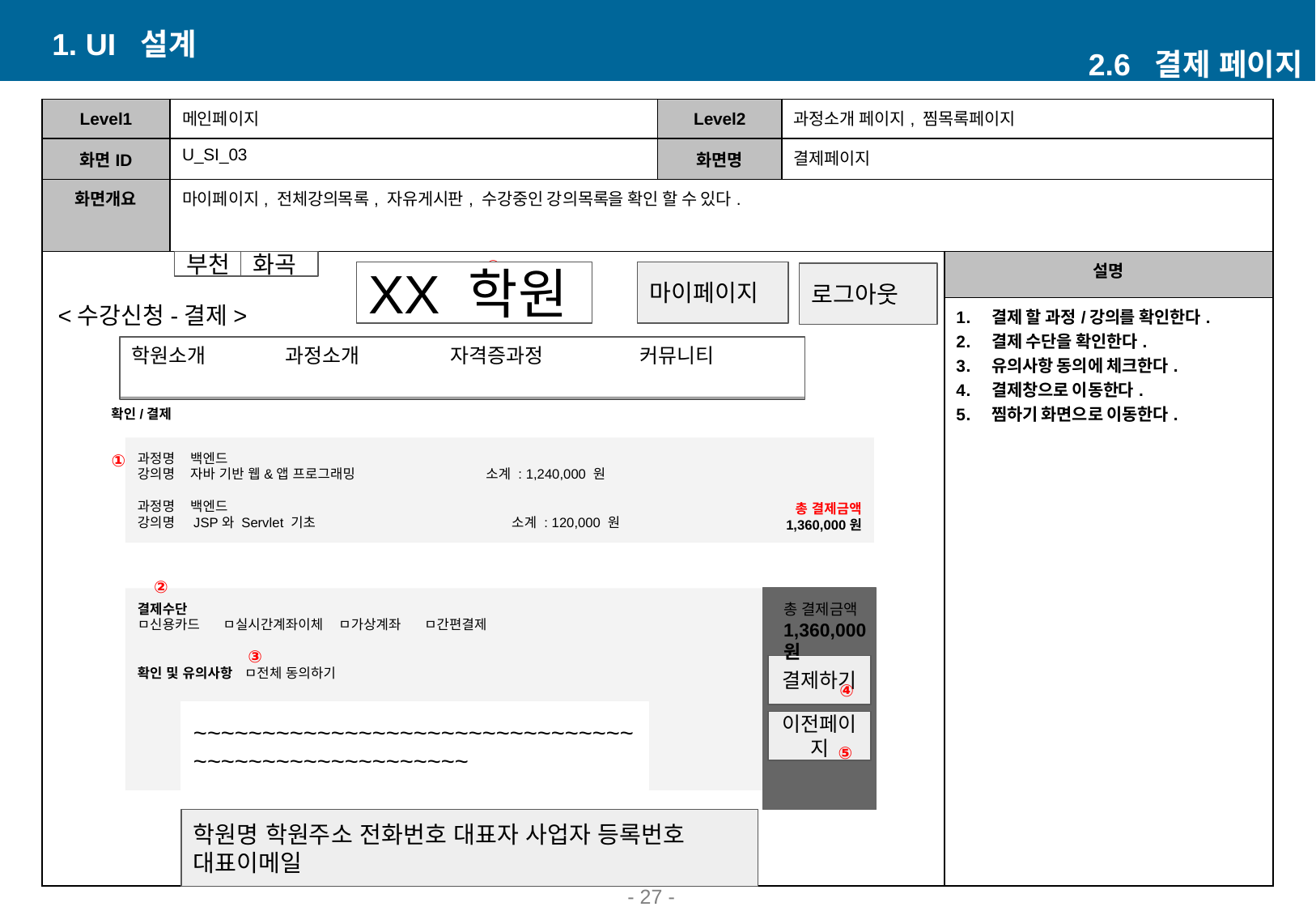

1. UI  설계
2.6  결제 페이지
| Level1 | 메인페이지 | Level2 | 과정소개 페이지, 찜목록페이지 |  |
| --- | --- | --- | --- | --- |
| 화면ID | U\_SI\_03 | 화면명 | 결제페이지 |  |
| 화면개요 | 마이페이지, 전체강의목록, 자유게시판, 수강중인 강의목록을 확인 할 수 있다. |  |  |  |
| ② ② |  |  |  | 설명 |
|  |  |  |  | 결제 할 과정/강의를 확인한다. 결제 수단을 확인한다. 유의사항 동의에 체크한다. 결제창으로 이동한다. 찜하기 화면으로 이동한다. |
부천
화곡
XX 학원
마이페이지
로그아웃
<수강신청-결제>
학원소개              과정소개                자격증과정                 커뮤니티
학원소개             과정소개             온라인상담       커뮤니티
①
확인/결제
과정명    백엔드
강의명    자바 기반 웹&앱 프로그래밍                                  소계 : 1,240,000 원

과정명    백엔드
강의명    JSP와 Servlet 기초                                                   소계 : 120,000 원
②
①
총 결제금액
1,360,000원
②

총 결제금액
1,360,000원
결제수단
ㅁ신용카드      ㅁ실시간계좌이체    ㅁ가상계좌      ㅁ간편결제

확인 및 유의사항   ㅁ전체 동의하기

③
결제하기
④
~~~~~~~~~~~~~~~~~~~~~~~~~~~~~~~~~~~~~~~~~~~~~~~~~~~~
이전페이지
⑤
학원명 학원주소 전화번호 대표자 사업자 등록번호 대표이메일
- 27 -